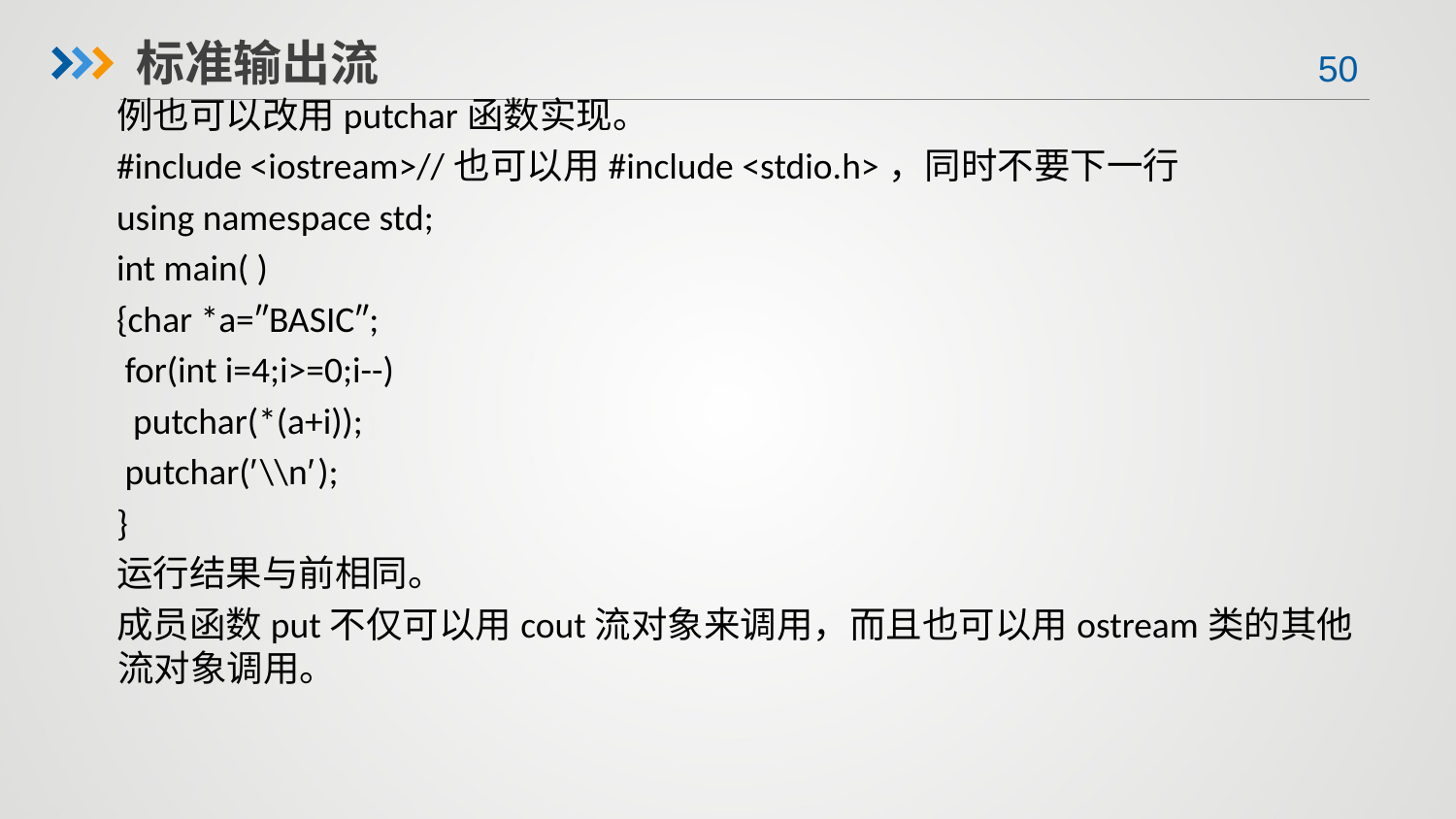

标准输出流
例也可以改用putchar函数实现。
#include <iostream>//也可以用#include <stdio.h>，同时不要下一行
using namespace std;
int main( )
{char *a=″BASIC″;
 for(int i=4;i>=0;i--)
  putchar(*(a+i));
 putchar(′\\n′);
}
运行结果与前相同。
成员函数put不仅可以用cout流对象来调用，而且也可以用ostream类的其他流对象调用。